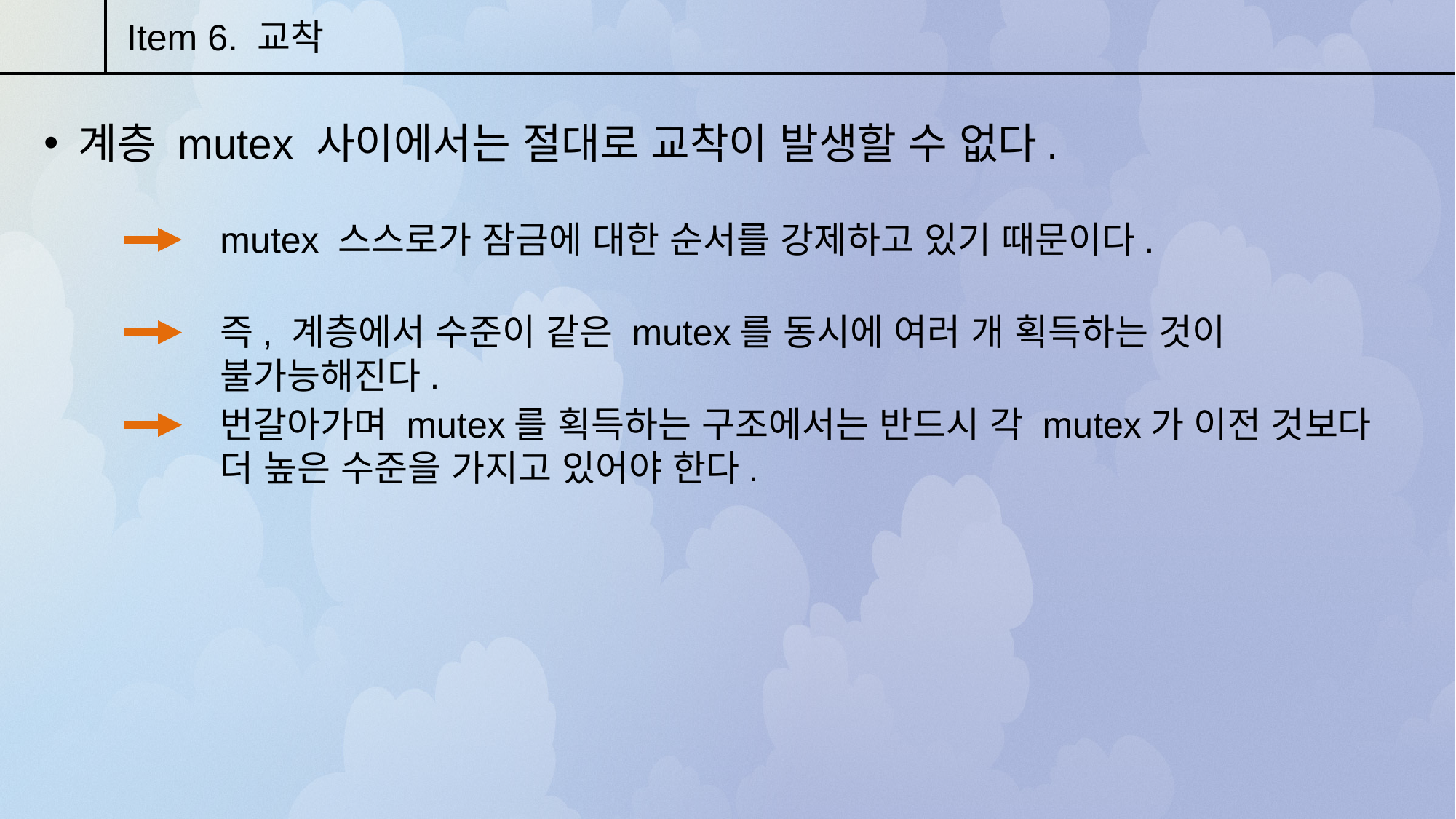

Item 6. 교착
계층 mutex 사이에서는 절대로 교착이 발생할 수 없다.
mutex 스스로가 잠금에 대한 순서를 강제하고 있기 때문이다.
즉, 계층에서 수준이 같은 mutex를 동시에 여러 개 획득하는 것이 불가능해진다.
번갈아가며 mutex를 획득하는 구조에서는 반드시 각 mutex가 이전 것보다 더 높은 수준을 가지고 있어야 한다.